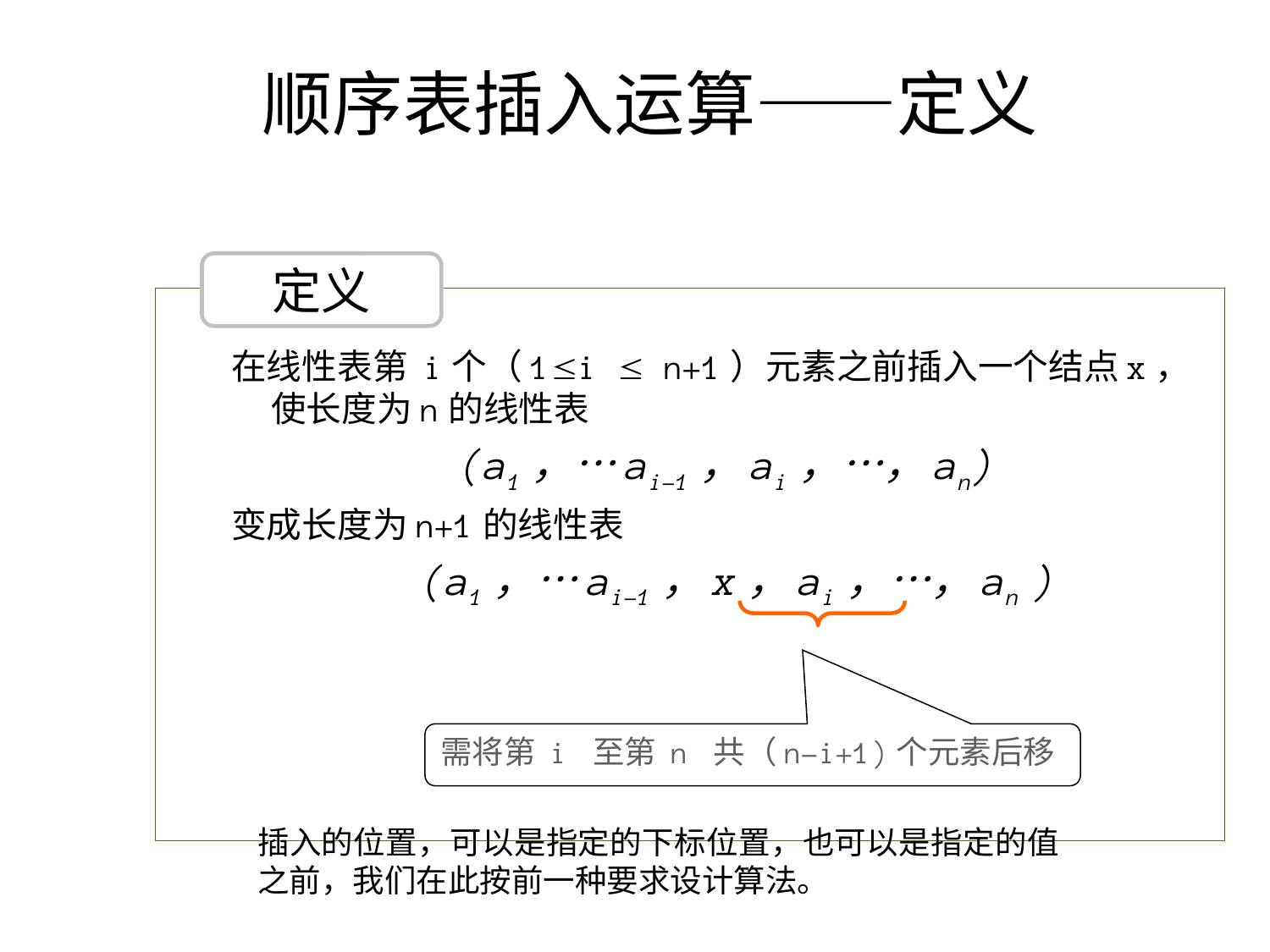

# 顺序表插入运算——定义
定义

在线性表第 i个（1≤i ≤ n+1）元素之前插入一个结点x，使长度为n的线性表
          (a1，…ai-1，ai，…，an)
变成长度为n+1的线性表
          (a1，…ai-1，x，ai，…，an )

需将第 i 至第 n 共（n-i+1)个元素后移
插入的位置，可以是指定的下标位置，也可以是指定的值之前，我们在此按前一种要求设计算法。
30